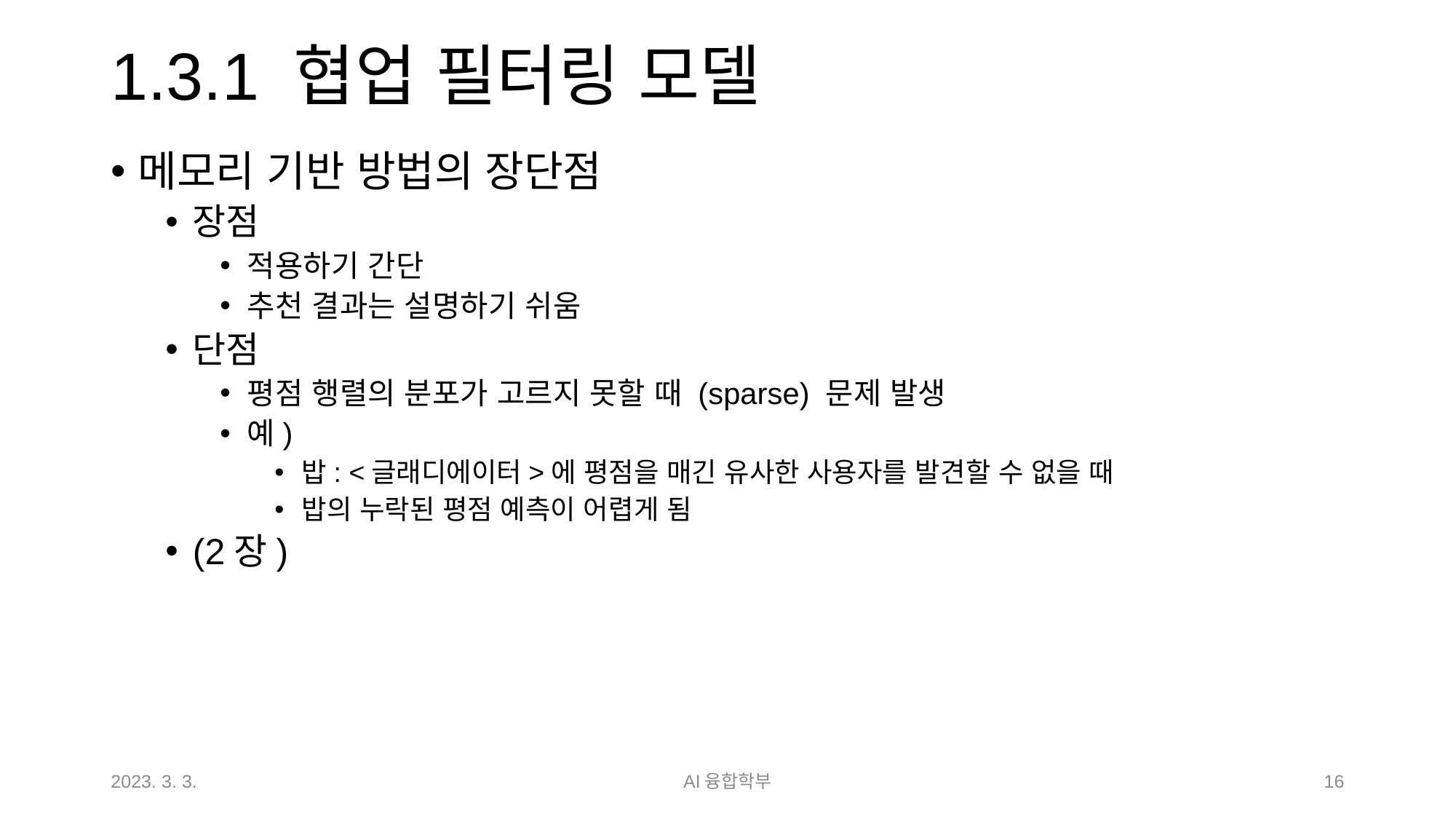

# 1.3.1 협업 필터링 모델
메모리 기반 방법의 장단점
장점
적용하기 간단
추천 결과는 설명하기 쉬움
단점
평점 행렬의 분포가 고르지 못할 때 (sparse) 문제 발생
예)
밥: <글래디에이터>에 평점을 매긴 유사한 사용자를 발견할 수 없을 때
밥의 누락된 평점 예측이 어렵게 됨
(2장)

2023. 3. 3.
AI융합학부
16